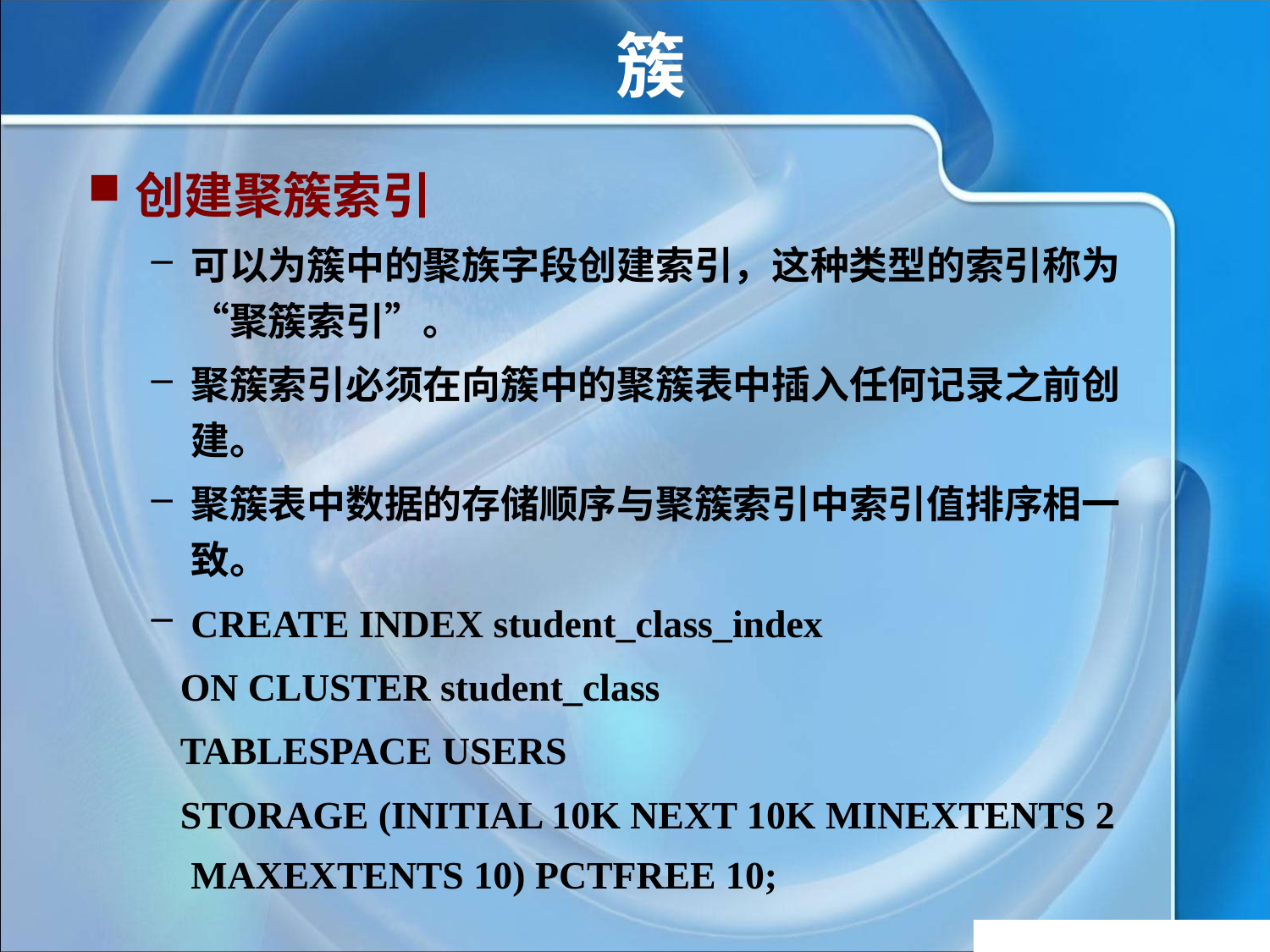

# 簇
创建聚簇索引
可以为簇中的聚族字段创建索引，这种类型的索引称为“聚簇索引”。
聚簇索引必须在向簇中的聚簇表中插入任何记录之前创建。
聚簇表中数据的存储顺序与聚簇索引中索引值排序相一致。
CREATE INDEX student_class_index
   ON CLUSTER student_class
   TABLESPACE USERS
   STORAGE (INITIAL 10K NEXT 10K MINEXTENTS 2 MAXEXTENTS 10) PCTFREE 10;
168